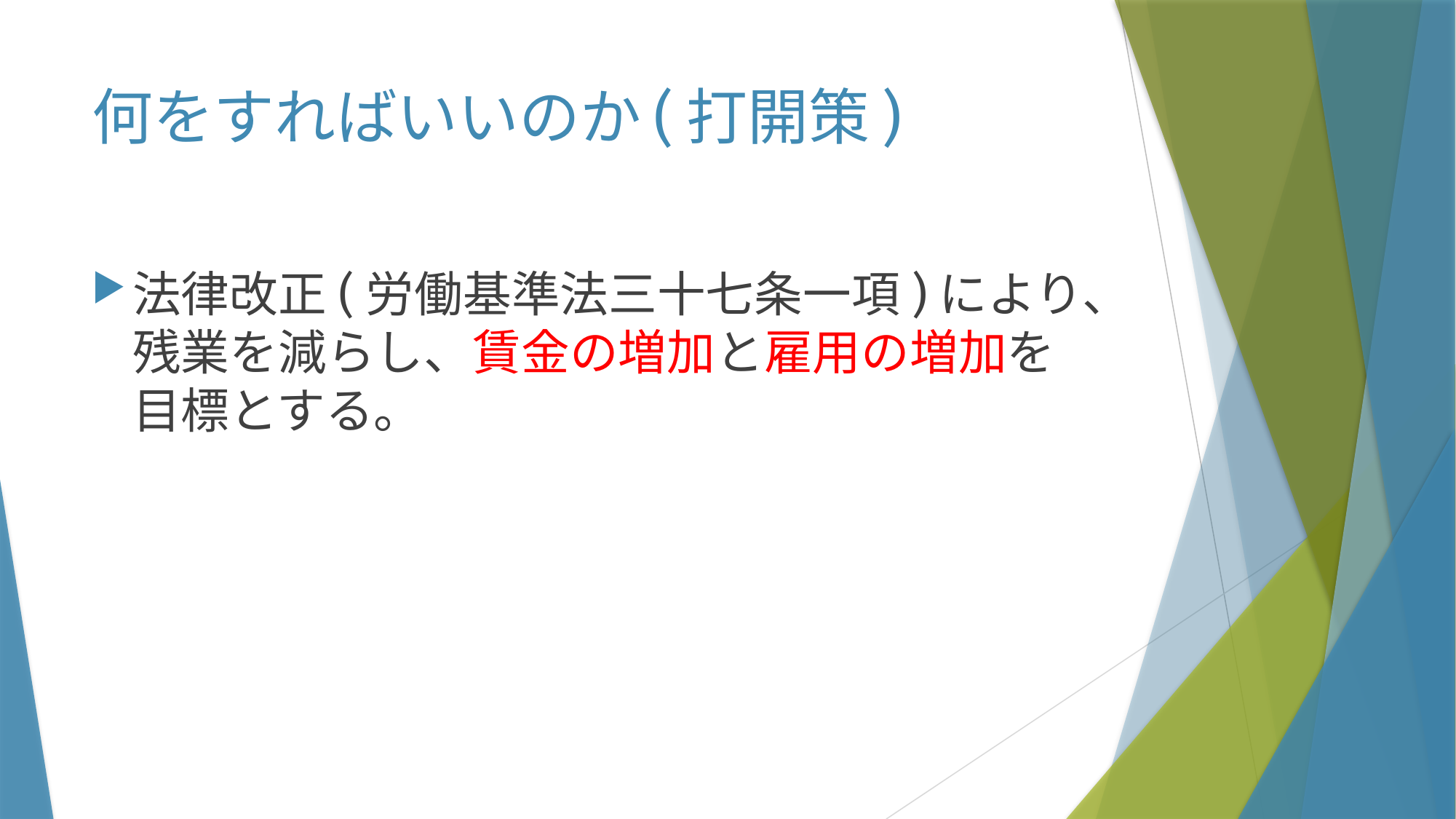

# 何をすればいいのか(打開策)
法律改正(労働基準法三十七条一項)により、残業を減らし、賃金の増加と雇用の増加を目標とする。